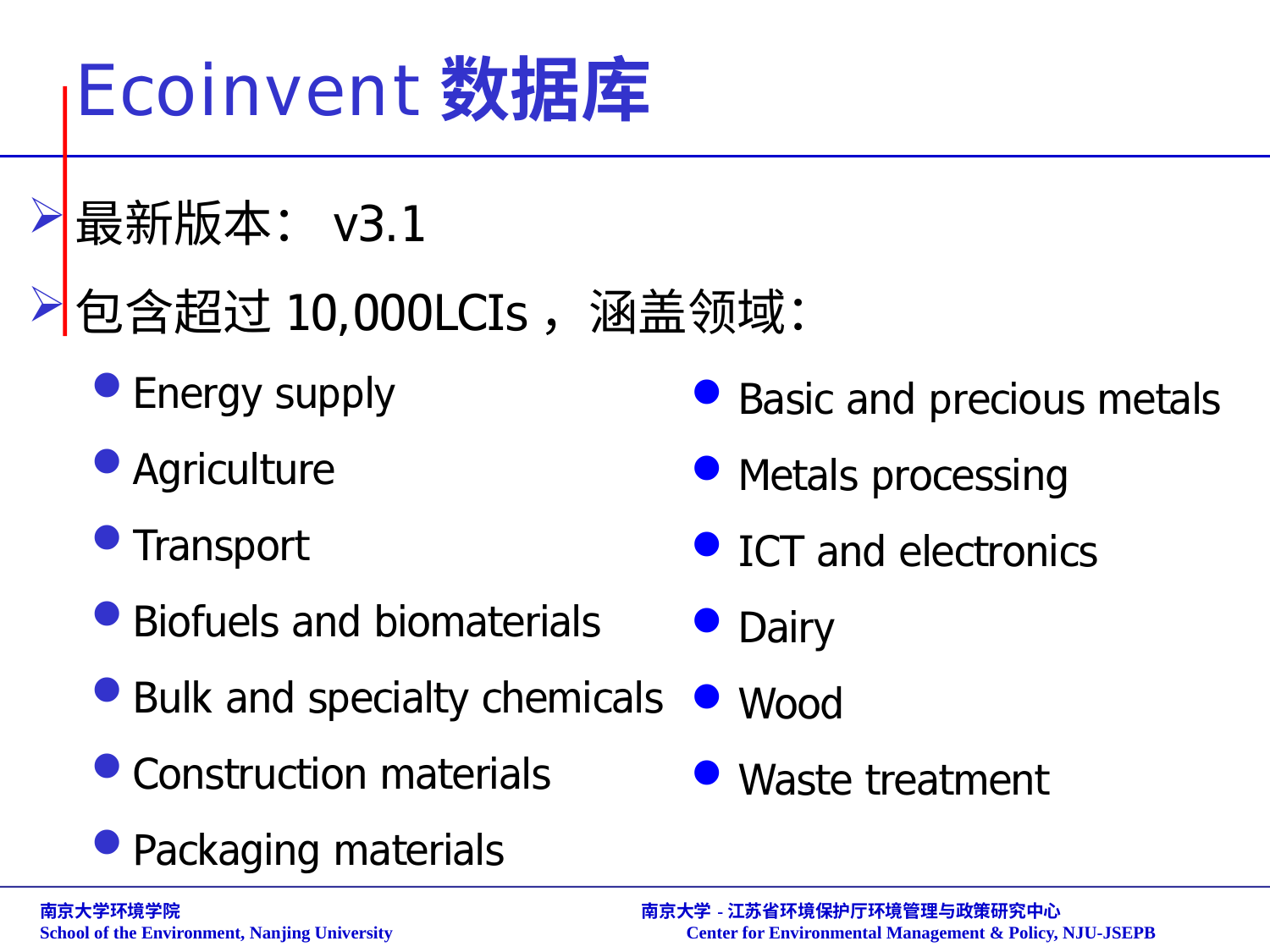

# Ecoinvent数据库
最新版本：v3.1
包含超过10,000LCIs，涵盖领域：
Energy supply
Agriculture
Transport
Biofuels and biomaterials
Bulk and specialty chemicals
Construction materials
Packaging materials

Basic and precious metals
Metals processing
ICT and electronics
Dairy
Wood
Waste treatment